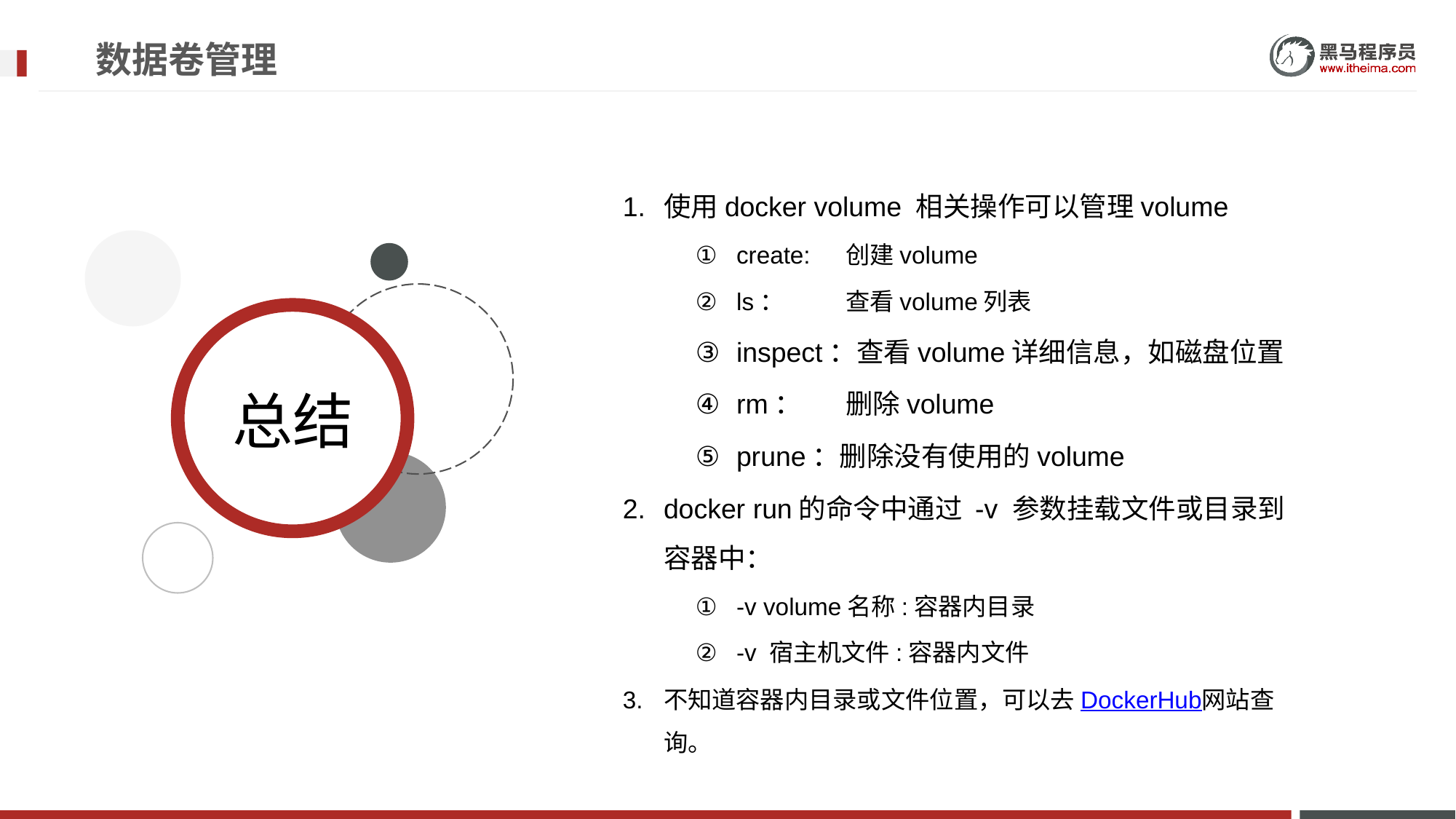

# 数据卷管理
使用docker volume 相关操作可以管理volume
create:	创建volume
ls：	查看volume列表
inspect：查看volume详细信息，如磁盘位置
rm：	删除volume
prune：删除没有使用的volume
docker run的命令中通过 -v 参数挂载文件或目录到容器中：
-v volume名称:容器内目录
-v 宿主机文件:容器内文件
不知道容器内目录或文件位置，可以去DockerHub网站查询。